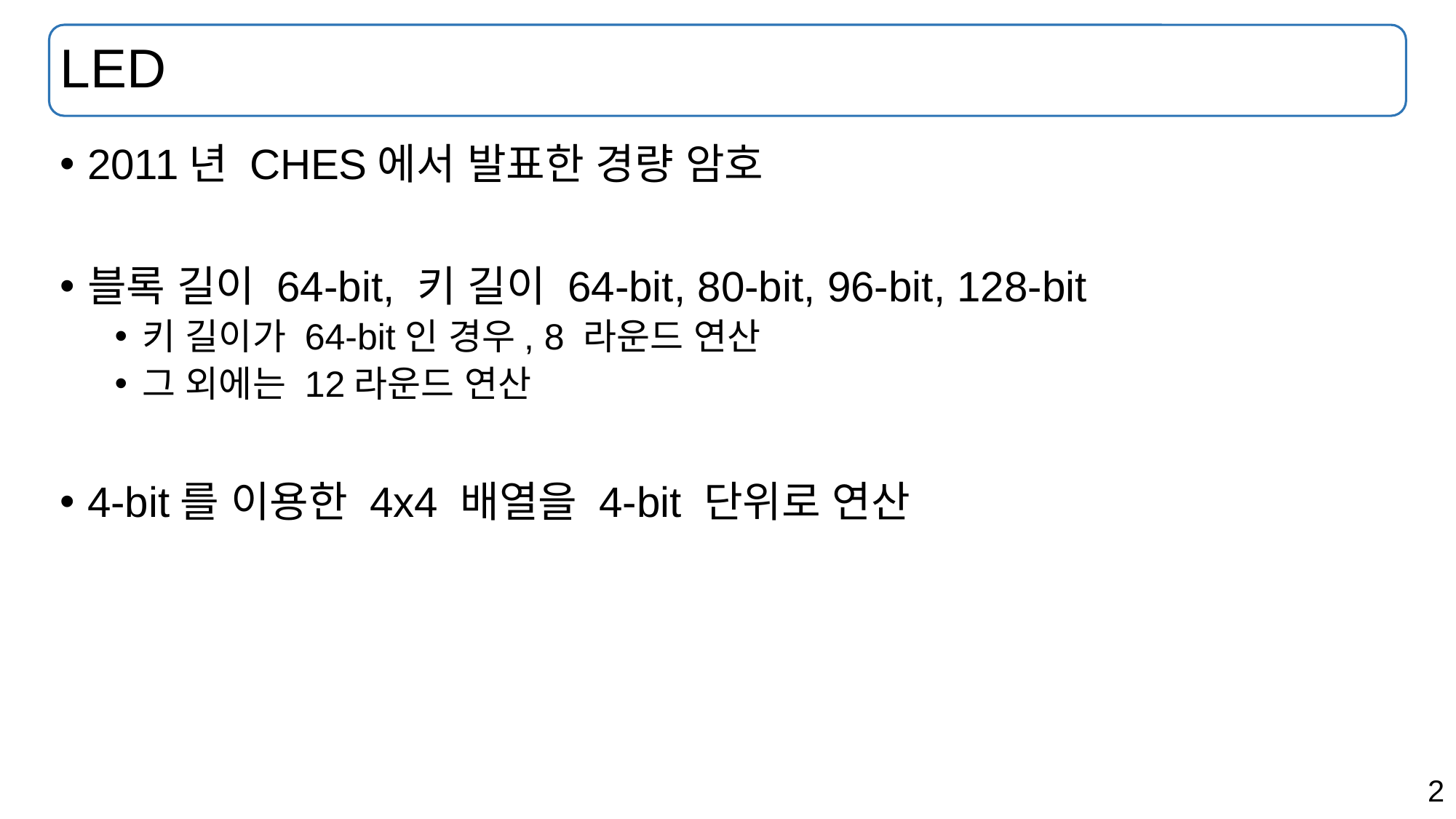

# LED
2011년 CHES에서 발표한 경량 암호

블록 길이 64-bit, 키 길이 64-bit, 80-bit, 96-bit, 128-bit
키 길이가 64-bit인 경우, 8 라운드 연산
그 외에는 12라운드 연산

4-bit를 이용한 4x4 배열을 4-bit 단위로 연산